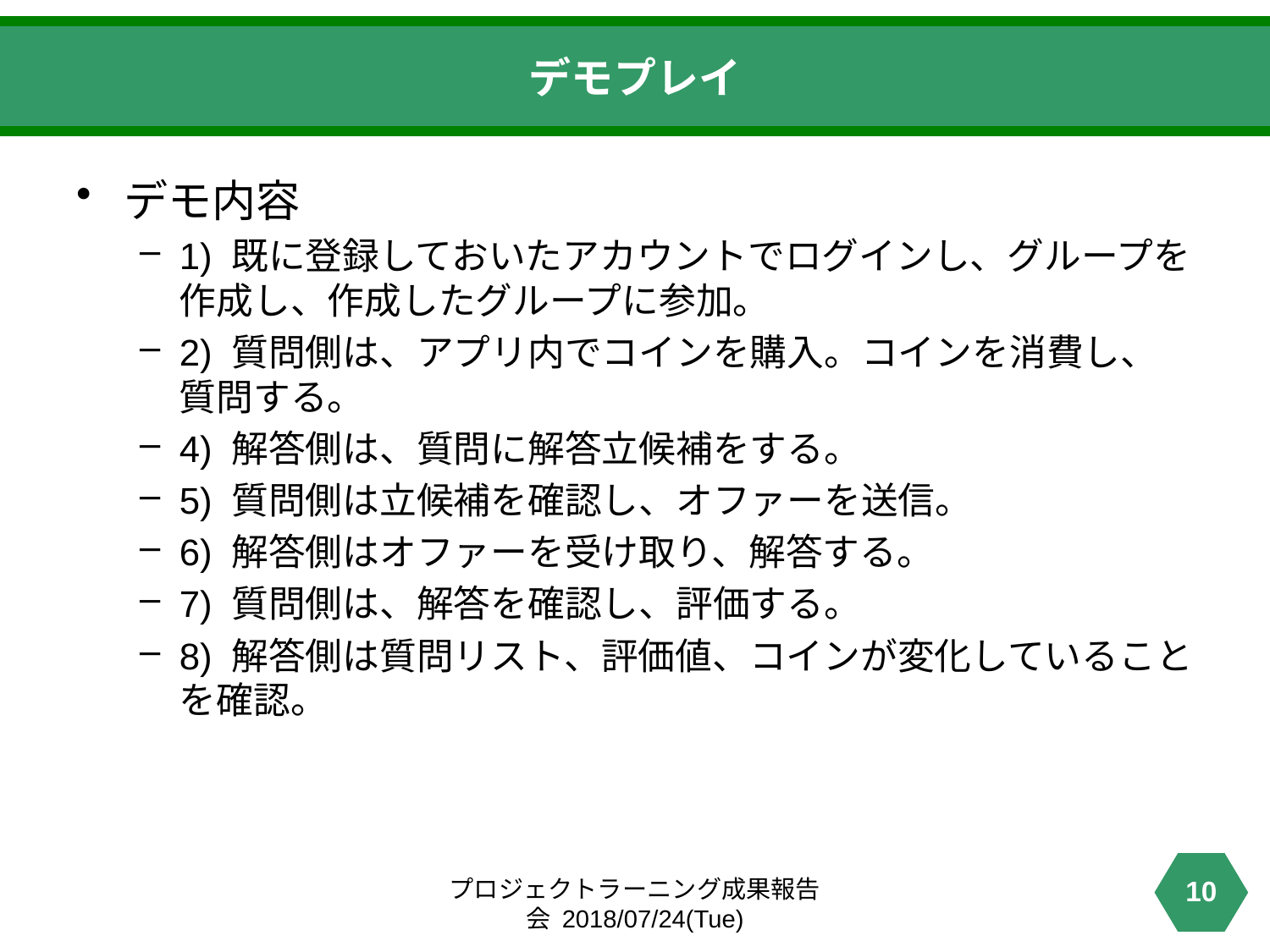

# デモプレイ
デモ内容
1) 既に登録しておいたアカウントでログインし、グループを作成し、作成したグループに参加。
2) 質問側は、アプリ内でコインを購入。コインを消費し、質問する。
4) 解答側は、質問に解答立候補をする。
5) 質問側は立候補を確認し、オファーを送信。
6) 解答側はオファーを受け取り、解答する。
7) 質問側は、解答を確認し、評価する。
8) 解答側は質問リスト、評価値、コインが変化していることを確認。
プロジェクトラーニング成果報告会 2018/07/24(Tue)
10